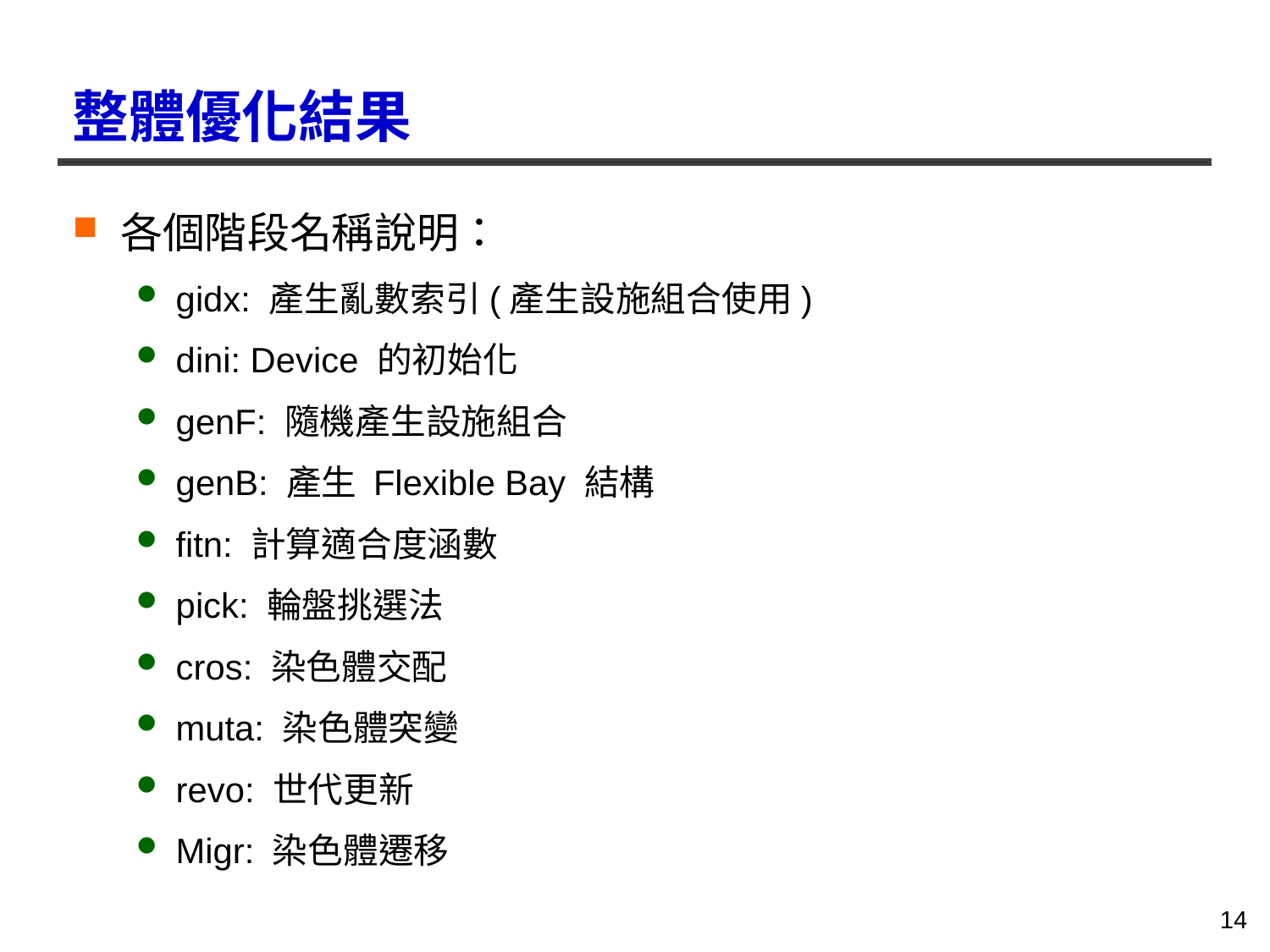

# 整體優化結果
各個階段名稱說明：
gidx: 產生亂數索引(產生設施組合使用)
dini: Device 的初始化
genF: 隨機產生設施組合
genB: 產生 Flexible Bay 結構
fitn: 計算適合度涵數
pick: 輪盤挑選法
cros: 染色體交配
muta: 染色體突變
revo: 世代更新
Migr: 染色體遷移
14